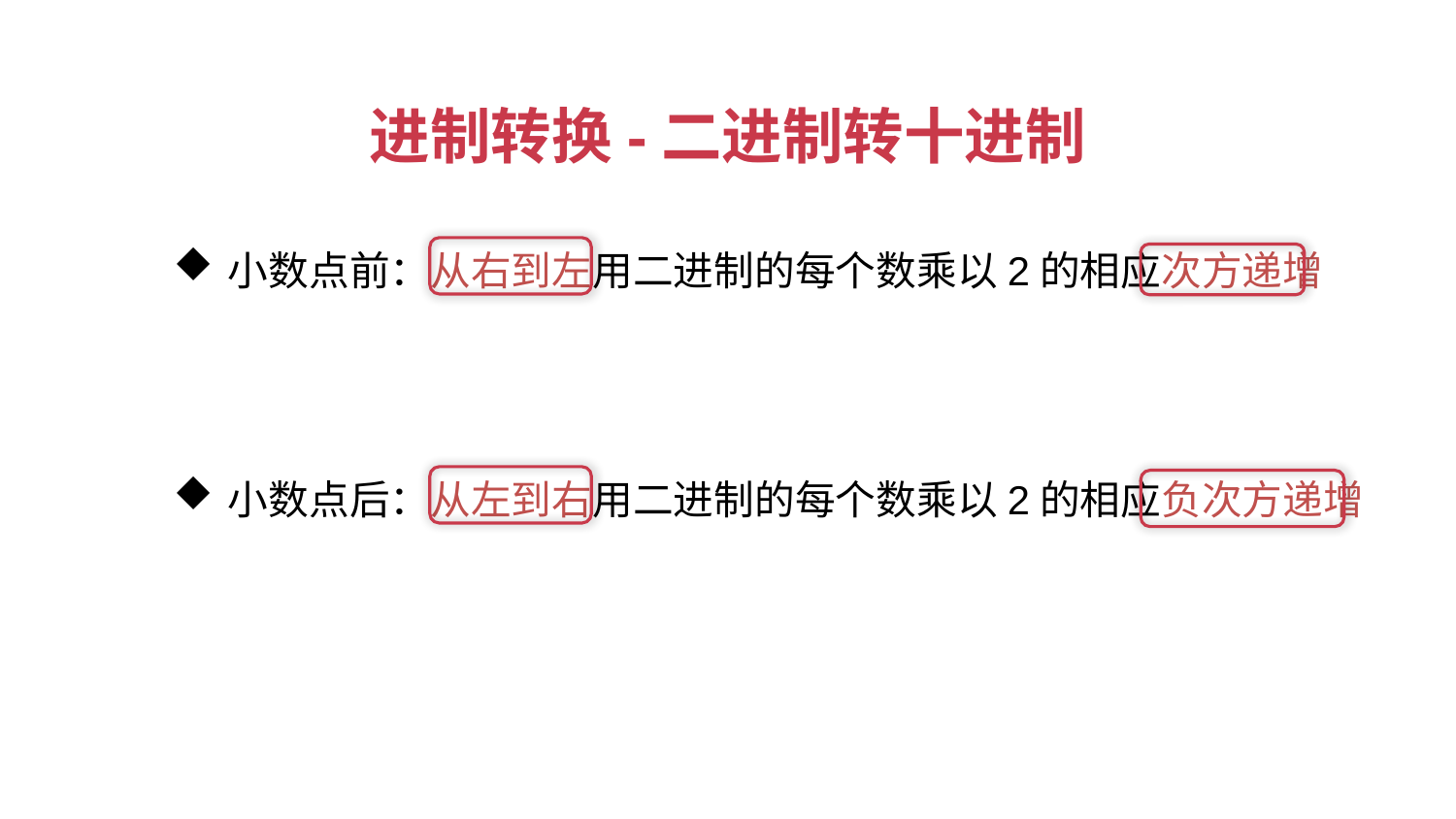

进制转换-二进制转十进制

小数点前：从右到左用二进制的每个数乘以2的相应次方递增

小数点后：从左到右用二进制的每个数乘以2的相应负次方递增